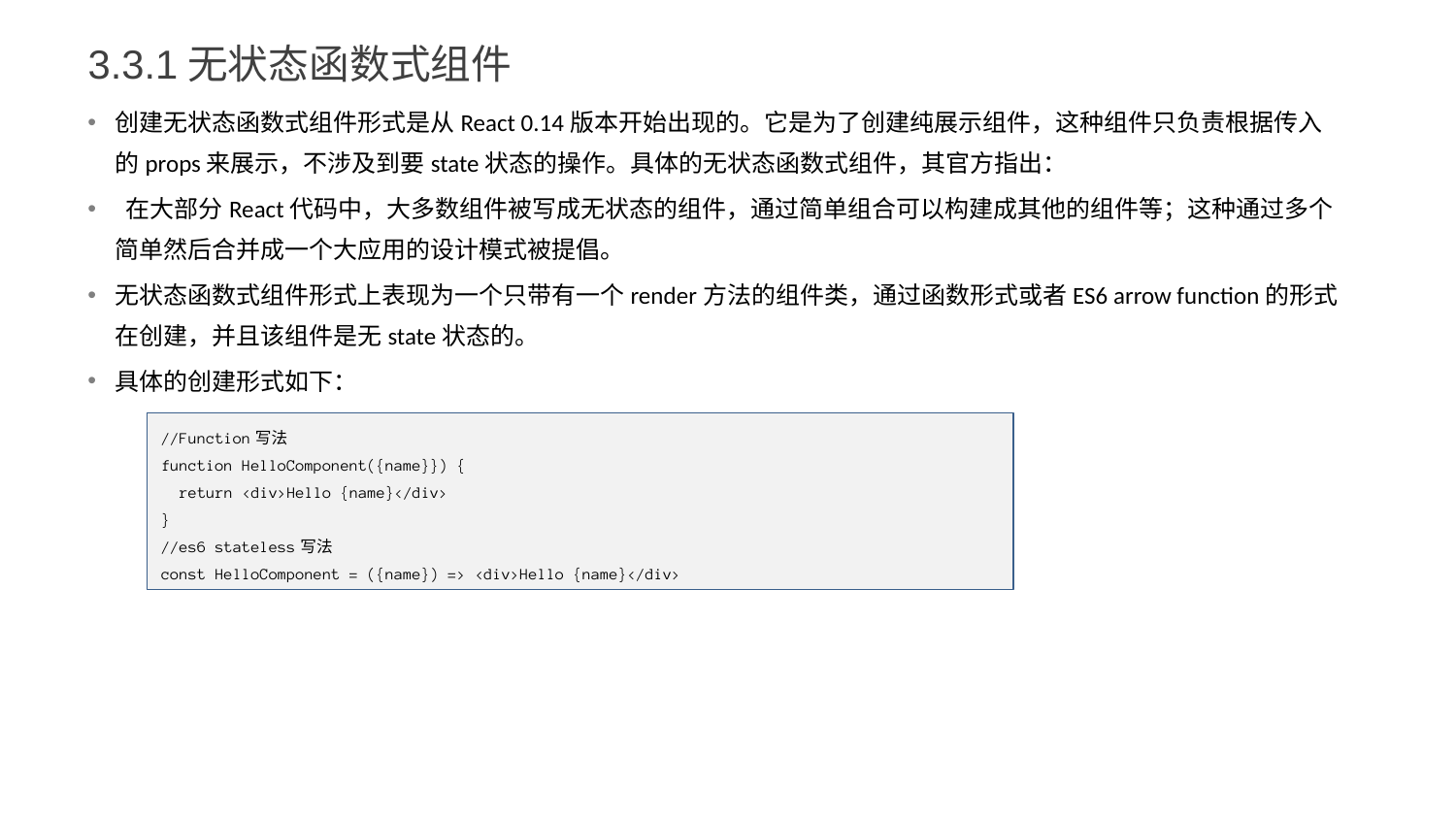

3.3.1无状态函数式组件
创建无状态函数式组件形式是从React 0.14版本开始出现的。它是为了创建纯展示组件，这种组件只负责根据传入的props来展示，不涉及到要state状态的操作。具体的无状态函数式组件，其官方指出：
 在大部分React代码中，大多数组件被写成无状态的组件，通过简单组合可以构建成其他的组件等；这种通过多个简单然后合并成一个大应用的设计模式被提倡。
无状态函数式组件形式上表现为一个只带有一个render方法的组件类，通过函数形式或者ES6 arrow function的形式在创建，并且该组件是无state状态的。
具体的创建形式如下：

//Function写法
function HelloComponent({name}}) {
  return <div>Hello {name}</div>
}
//es6 stateless写法
const HelloComponent = ({name}) => <div>Hello {name}</div>